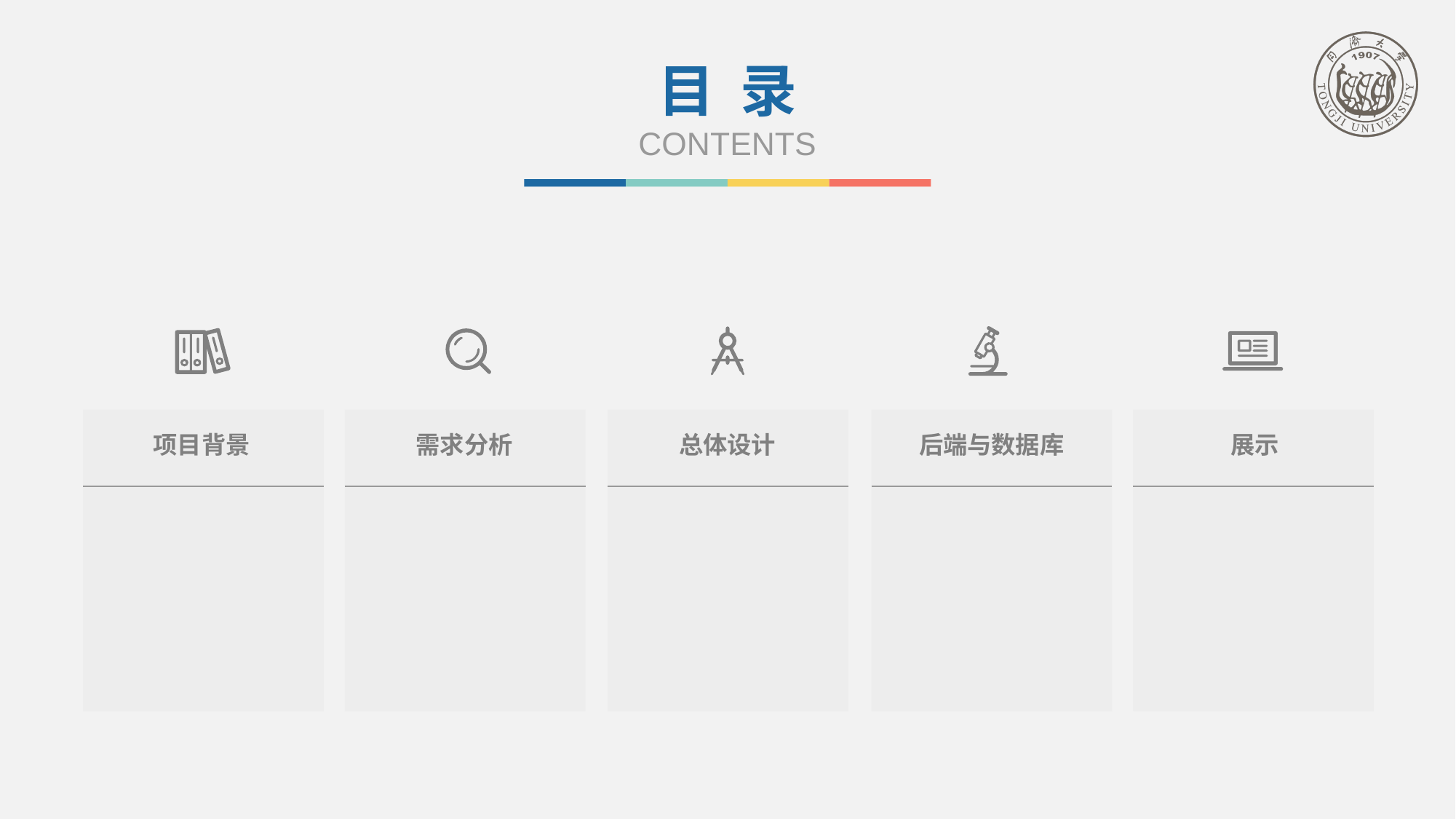

目  录
CONTENTS

项目背景
需求分析
总体设计
后端与数据库
展示